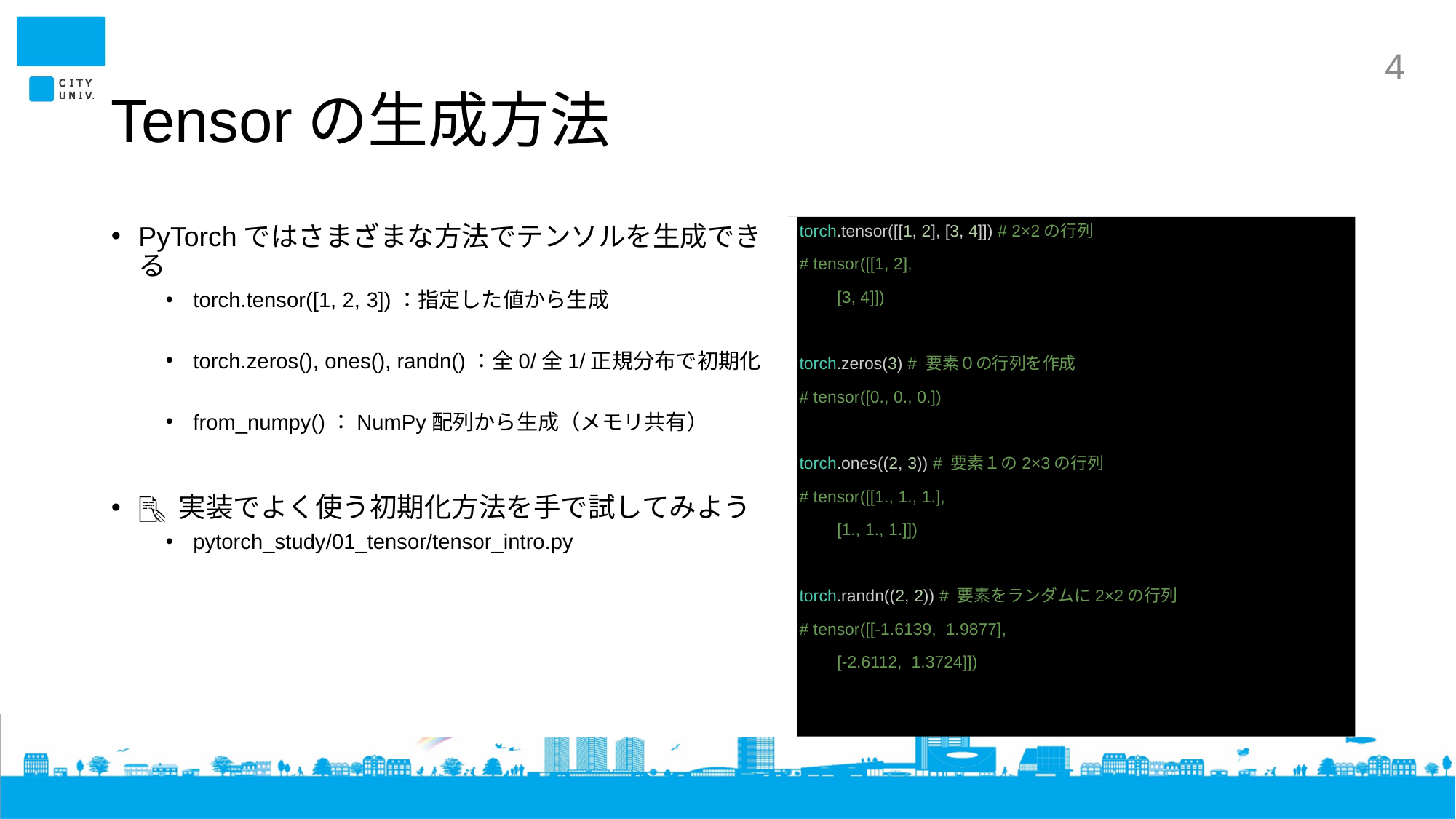

# Tensorの生成方法
4
torch.tensor([[1, 2], [3, 4]]) # 2×2の行列
# tensor([[1, 2],
        [3, 4]])

torch.zeros(3) # 要素０の行列を作成
# tensor([0., 0., 0.])

torch.ones((2, 3)) # 要素１の2×3の行列
# tensor([[1., 1., 1.],
        [1., 1., 1.]])

torch.randn((2, 2)) # 要素をランダムに2×2の行列
# tensor([[-1.6139,  1.9877],
        [-2.6112,  1.3724]])

PyTorchではさまざまな方法でテンソルを生成できる
torch.tensor([1, 2, 3])：指定した値から生成

torch.zeros(), ones(), randn()：全0/全1/正規分布で初期化

from_numpy()：NumPy配列から生成（メモリ共有）

📝 実装でよく使う初期化方法を手で試してみよう
pytorch_study/01_tensor/tensor_intro.py